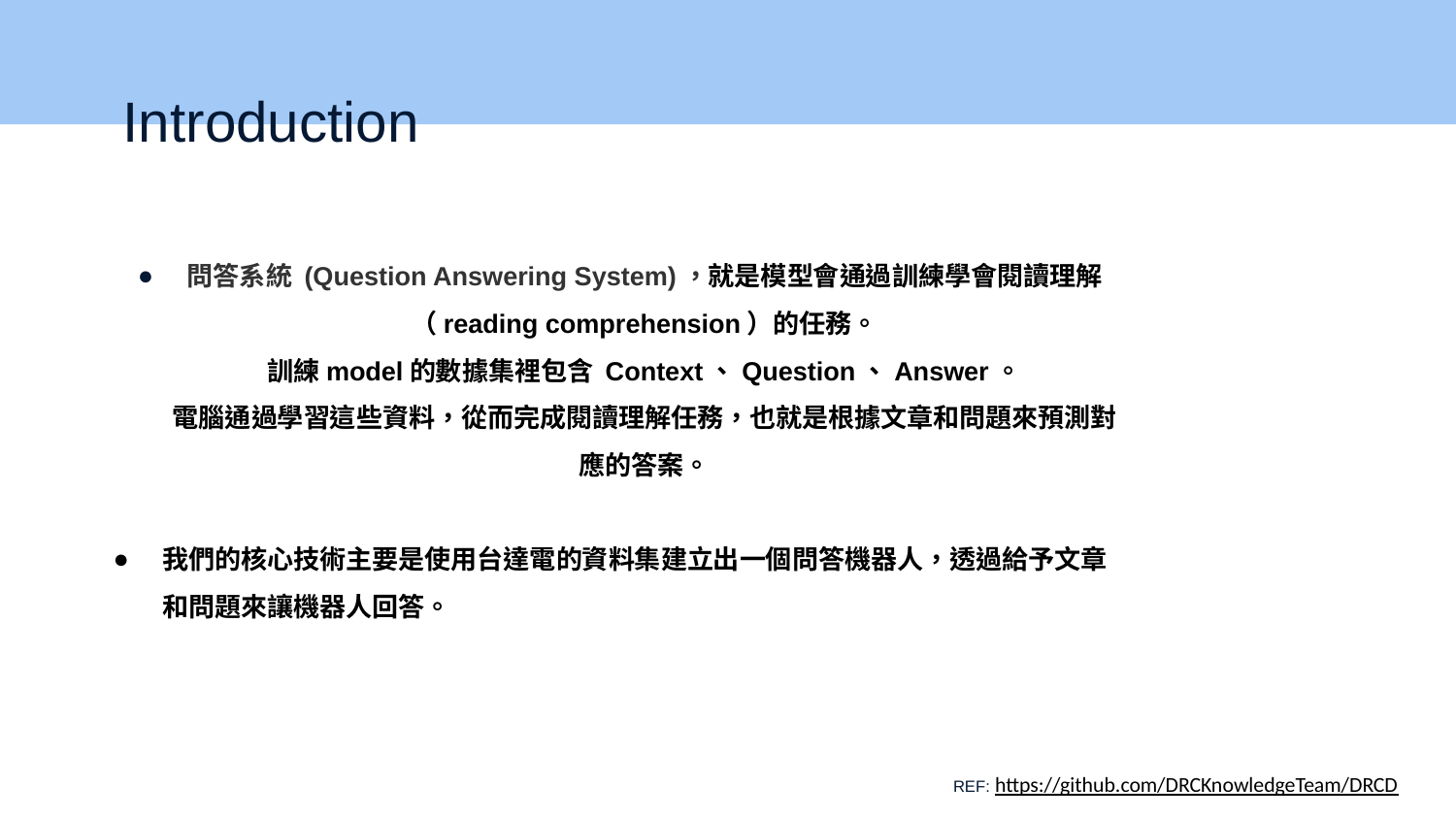

# Introduction
問答系統 (Question Answering System)，就是模型會通過訓練學會閱讀理解（reading comprehension）的任務。
訓練model的數據集裡包含 Context、Question、Answer。
電腦通過學習這些資料，從而完成閱讀理解任務，也就是根據文章和問題來預測對應的答案。

我們的核心技術主要是使用台達電的資料集建立出一個問答機器人，透過給予文章和問題來讓機器人回答。

REF: https://github.com/DRCKnowledgeTeam/DRCD